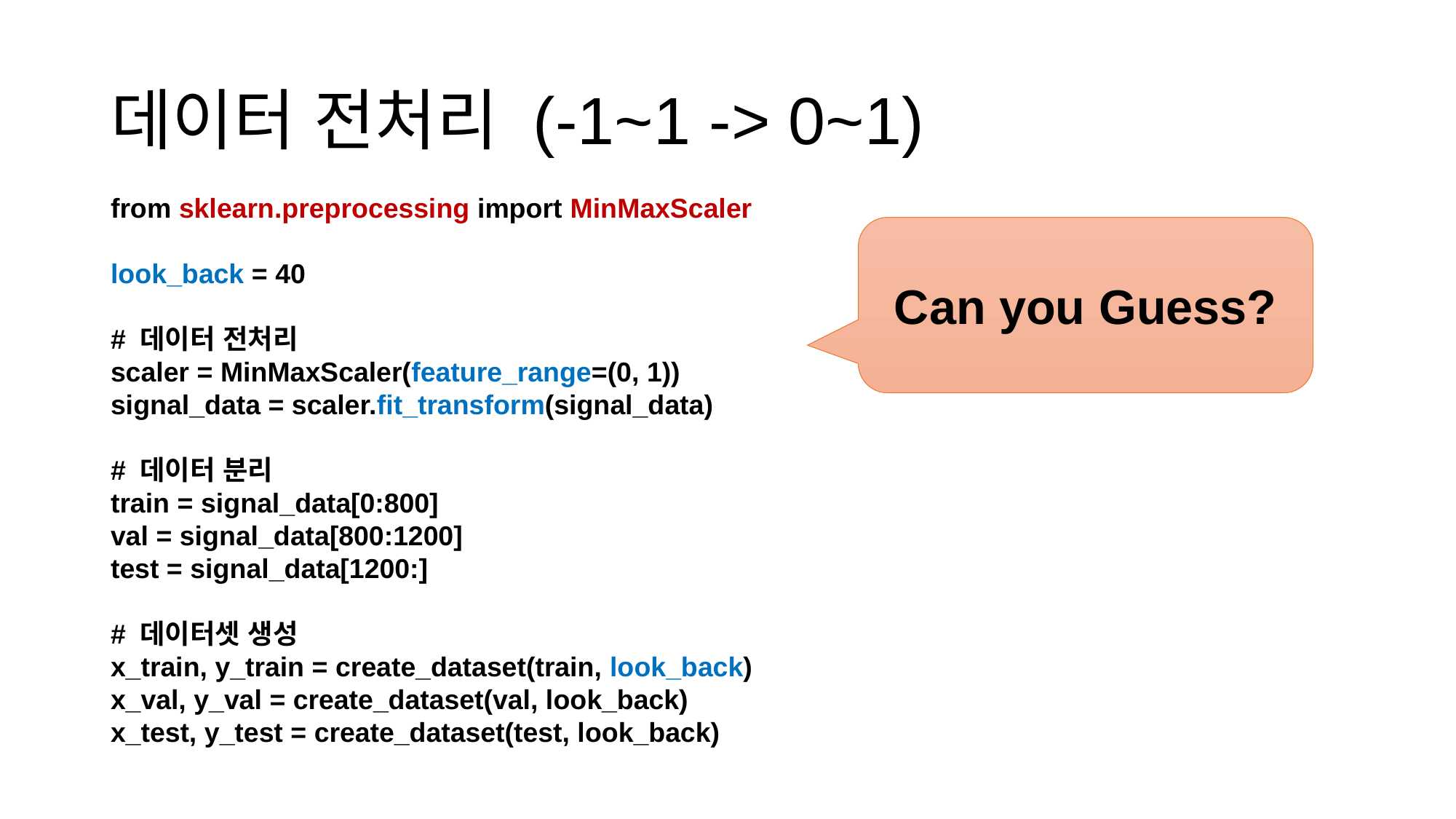

# 데이터 전처리 (-1~1 -> 0~1)
from sklearn.preprocessing import MinMaxScaler

look_back = 40

# 데이터 전처리
scaler = MinMaxScaler(feature_range=(0, 1))
signal_data = scaler.fit_transform(signal_data)

# 데이터 분리
train = signal_data[0:800]
val = signal_data[800:1200]
test = signal_data[1200:]

# 데이터셋 생성
x_train, y_train = create_dataset(train, look_back)
x_val, y_val = create_dataset(val, look_back)
x_test, y_test = create_dataset(test, look_back)
Can you Guess?